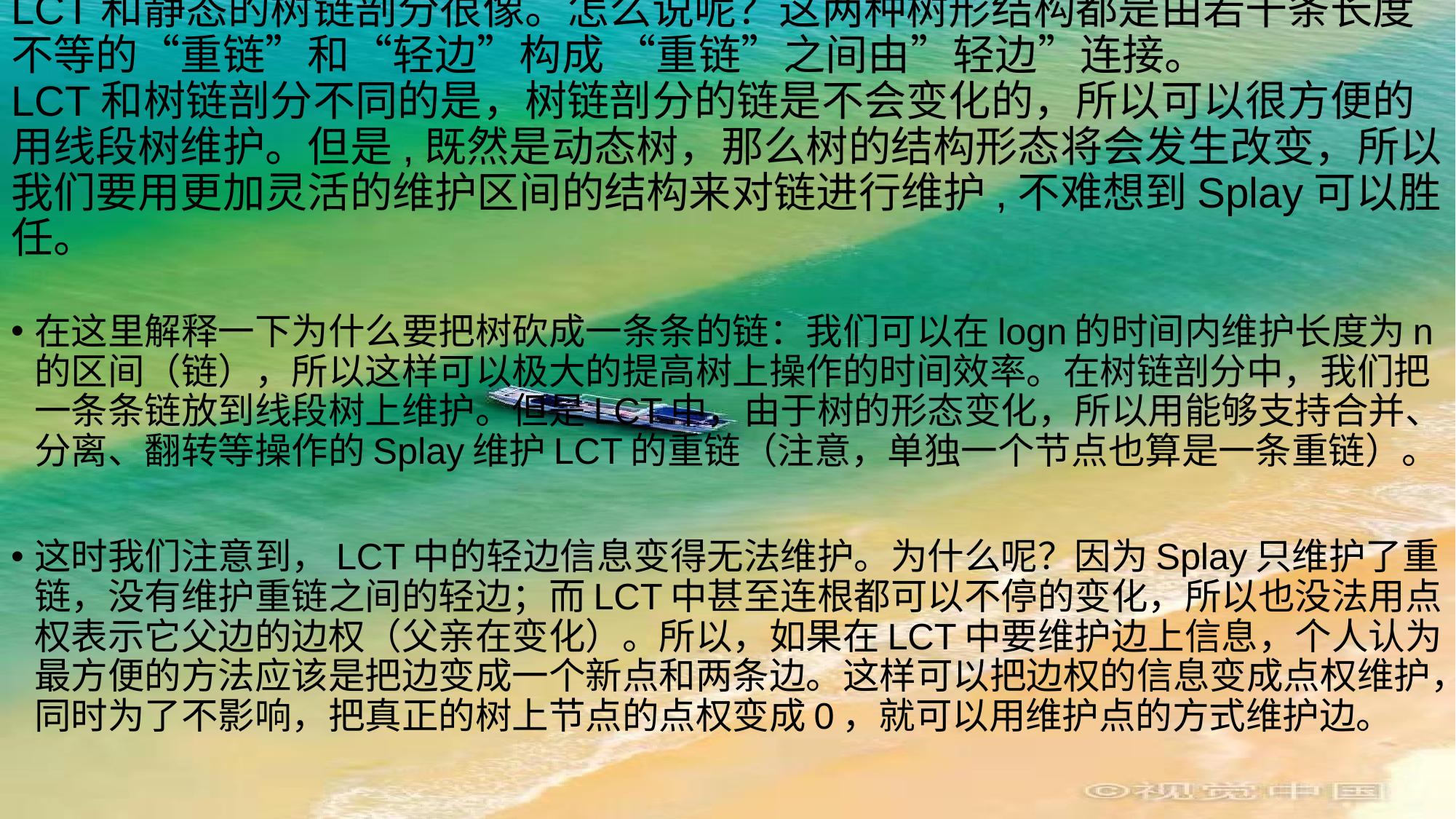

# LCT和静态的树链剖分很像。怎么说呢？这两种树形结构都是由若干条长度不等的“重链”和“轻边”构成 “重链”之间由”轻边”连接。 LCT和树链剖分不同的是，树链剖分的链是不会变化的，所以可以很方便的用线段树维护。但是,既然是动态树，那么树的结构形态将会发生改变，所以我们要用更加灵活的维护区间的结构来对链进行维护,不难想到Splay可以胜任。

在这里解释一下为什么要把树砍成一条条的链：我们可以在logn的时间内维护长度为n的区间（链），所以这样可以极大的提高树上操作的时间效率。在树链剖分中，我们把一条条链放到线段树上维护。但是LCT中，由于树的形态变化，所以用能够支持合并、分离、翻转等操作的Splay维护LCT的重链（注意，单独一个节点也算是一条重链）。

这时我们注意到，LCT中的轻边信息变得无法维护。为什么呢？因为Splay只维护了重链，没有维护重链之间的轻边；而LCT中甚至连根都可以不停的变化，所以也没法用点权表示它父边的边权（父亲在变化）。所以，如果在LCT中要维护边上信息，个人认为最方便的方法应该是把边变成一个新点和两条边。这样可以把边权的信息变成点权维护，同时为了不影响，把真正的树上节点的点权变成0，就可以用维护点的方式维护边。